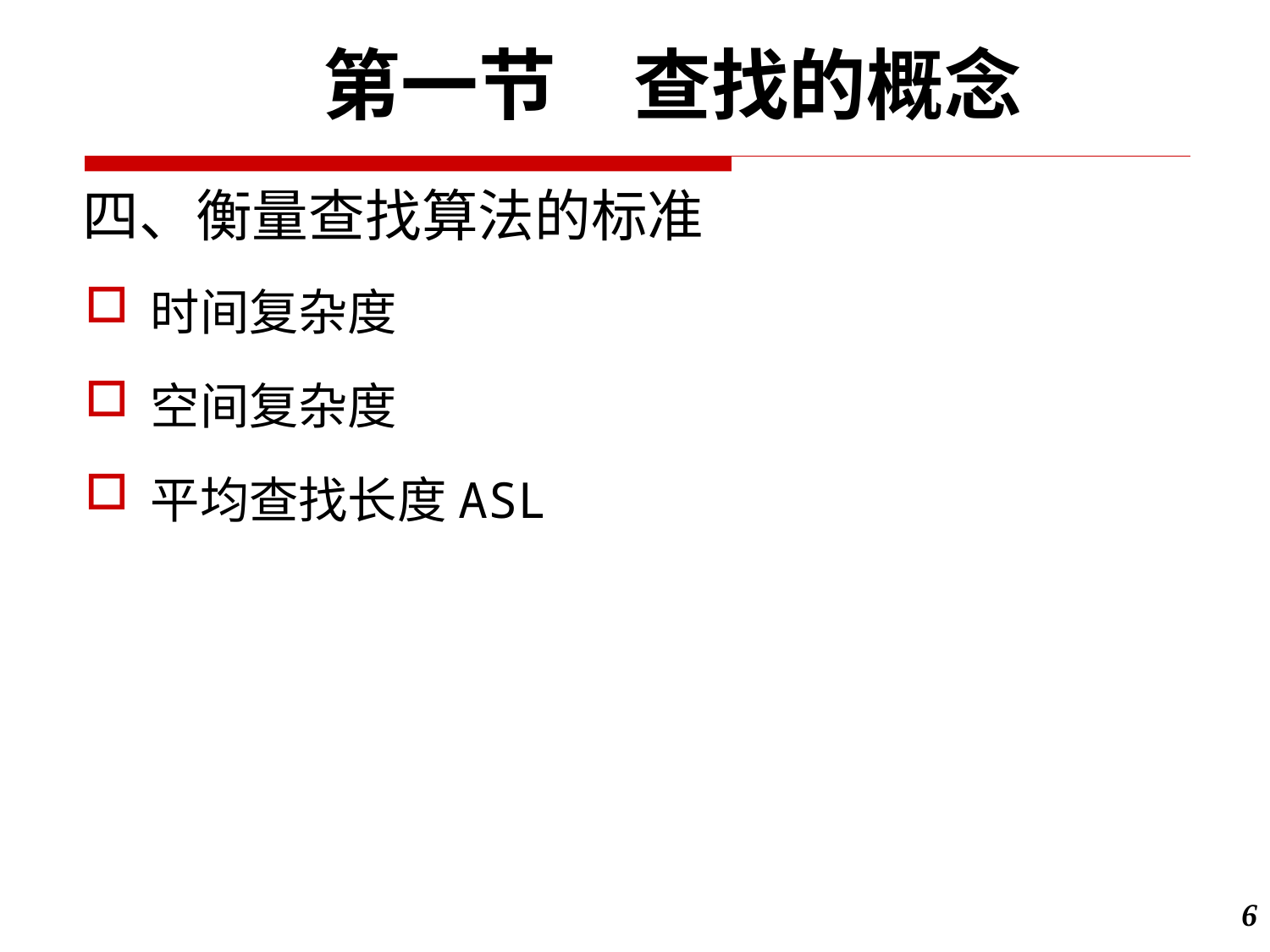

第一节　查找的概念
四、衡量查找算法的标准
时间复杂度
空间复杂度
平均查找长度ASL
6